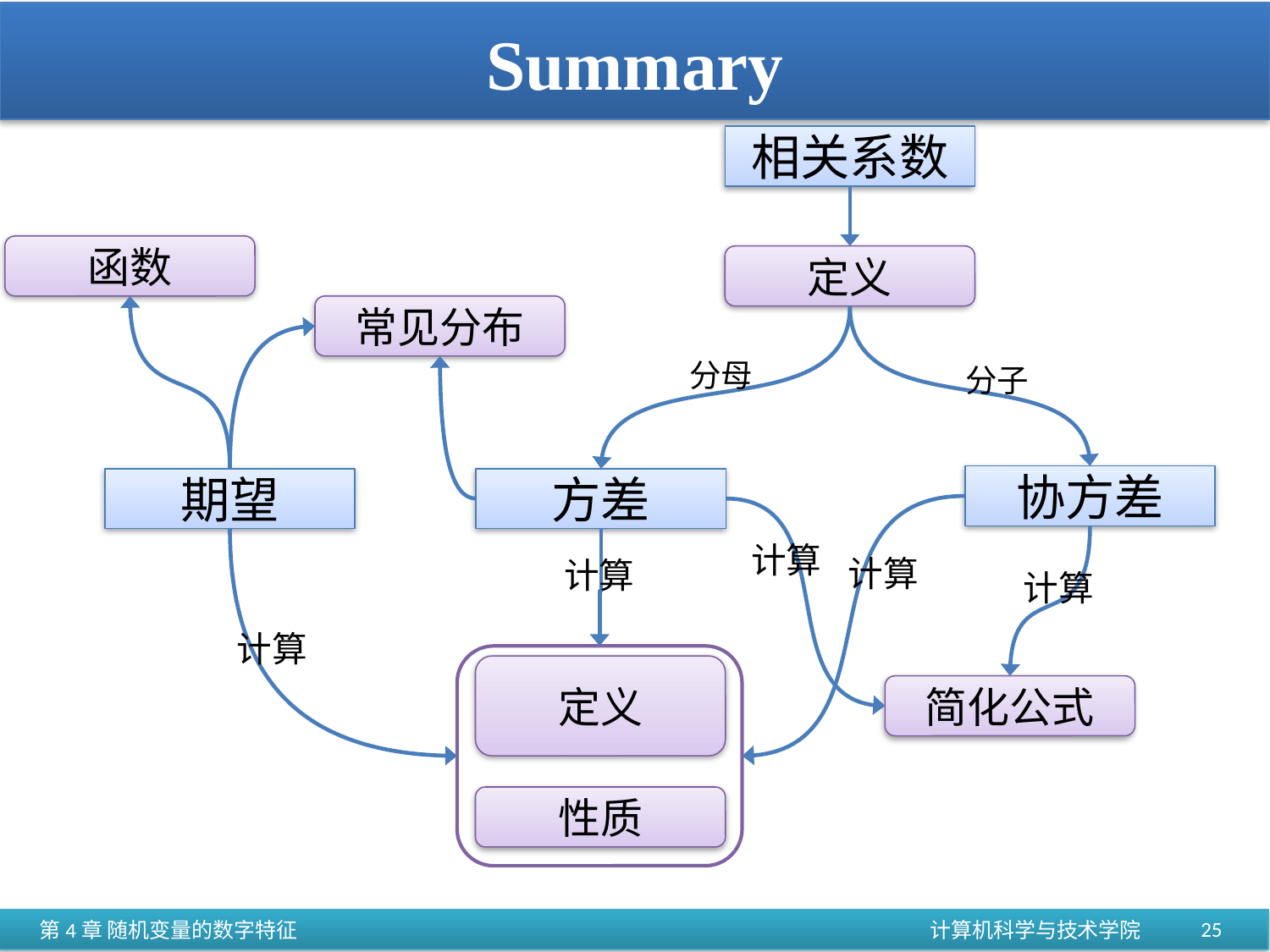

# Summary
相关系数
函数
定义
常见分布
分母
分子
协方差
期望
方差
计算
计算
计算
计算
计算

定义
性质
简化公式